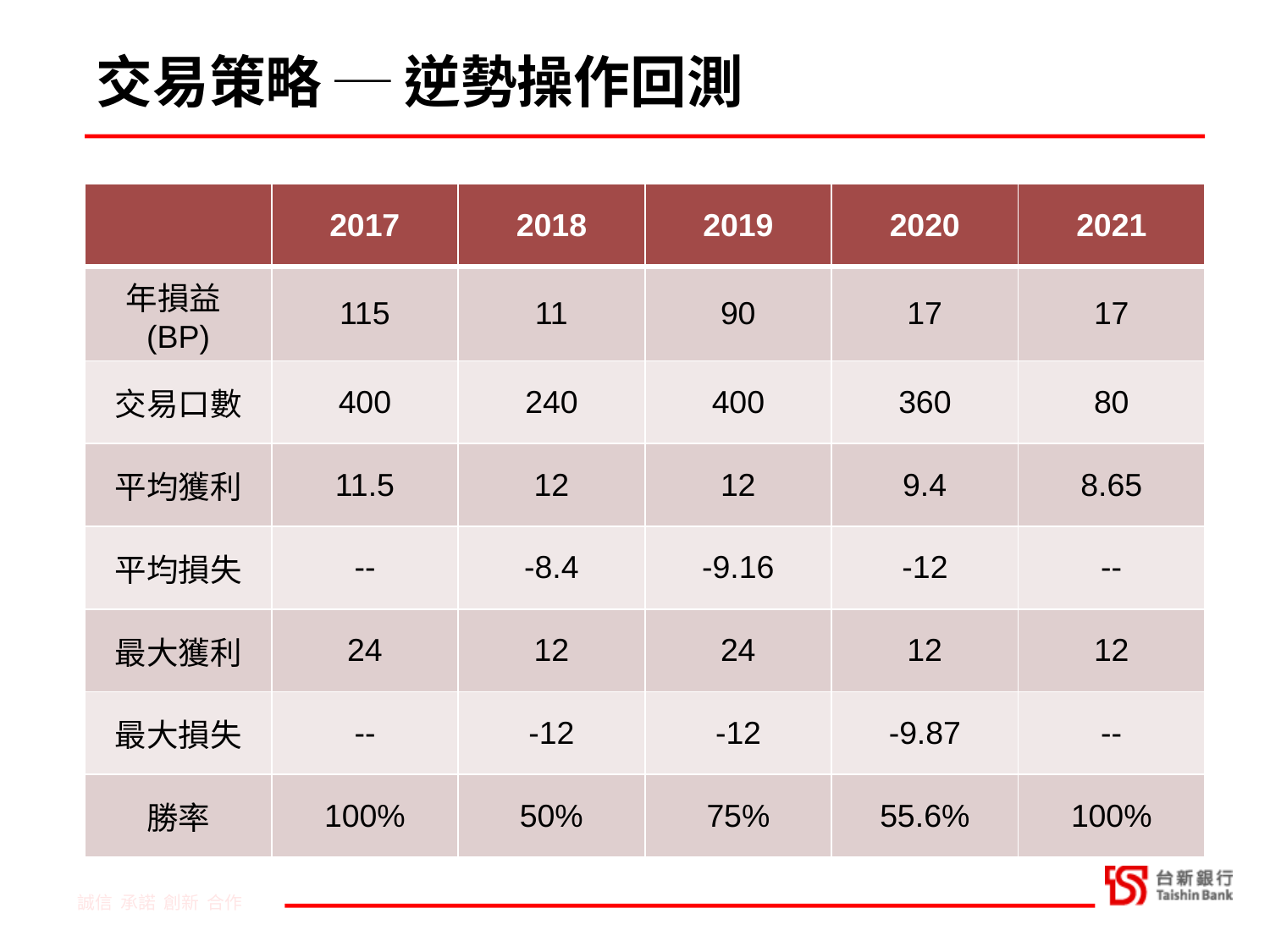

# 交易策略 ─ 逆勢操作回測

回測結果:

|  | 2017 | 2018 | 2019 | 2020 | 2021 |
| --- | --- | --- | --- | --- | --- |
| 年損益(BP) | 115 | 11 | 90 | 17 | 17 |
| 交易口數 | 400 | 240 | 400 | 360 | 80 |
| 平均獲利 | 11.5 | 12 | 12 | 9.4 | 8.65 |
| 平均損失 | -- | -8.4 | -9.16 | -12 | -- |
| 最大獲利 | 24 | 12 | 24 | 12 | 12 |
| 最大損失 | -- | -12 | -12 | -9.87 | -- |
| 勝率 | 100% | 50% | 75% | 55.6% | 100% |

16